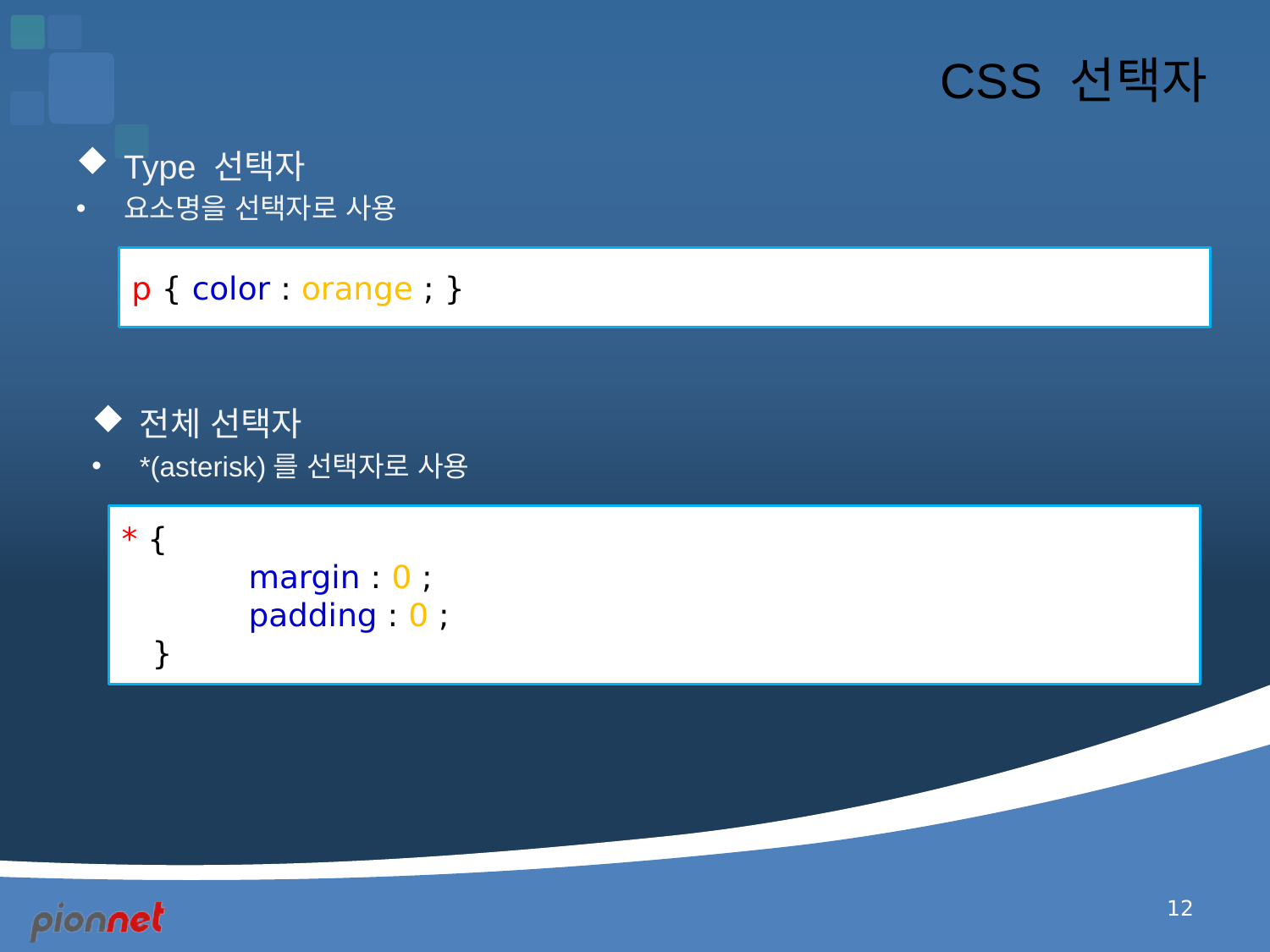

# CSS 선택자
Type 선택자
요소명을 선택자로 사용
p { color : orange ; }
전체 선택자
*(asterisk)를 선택자로 사용
* {
	margin : 0 ;
	padding : 0 ;
   }
12